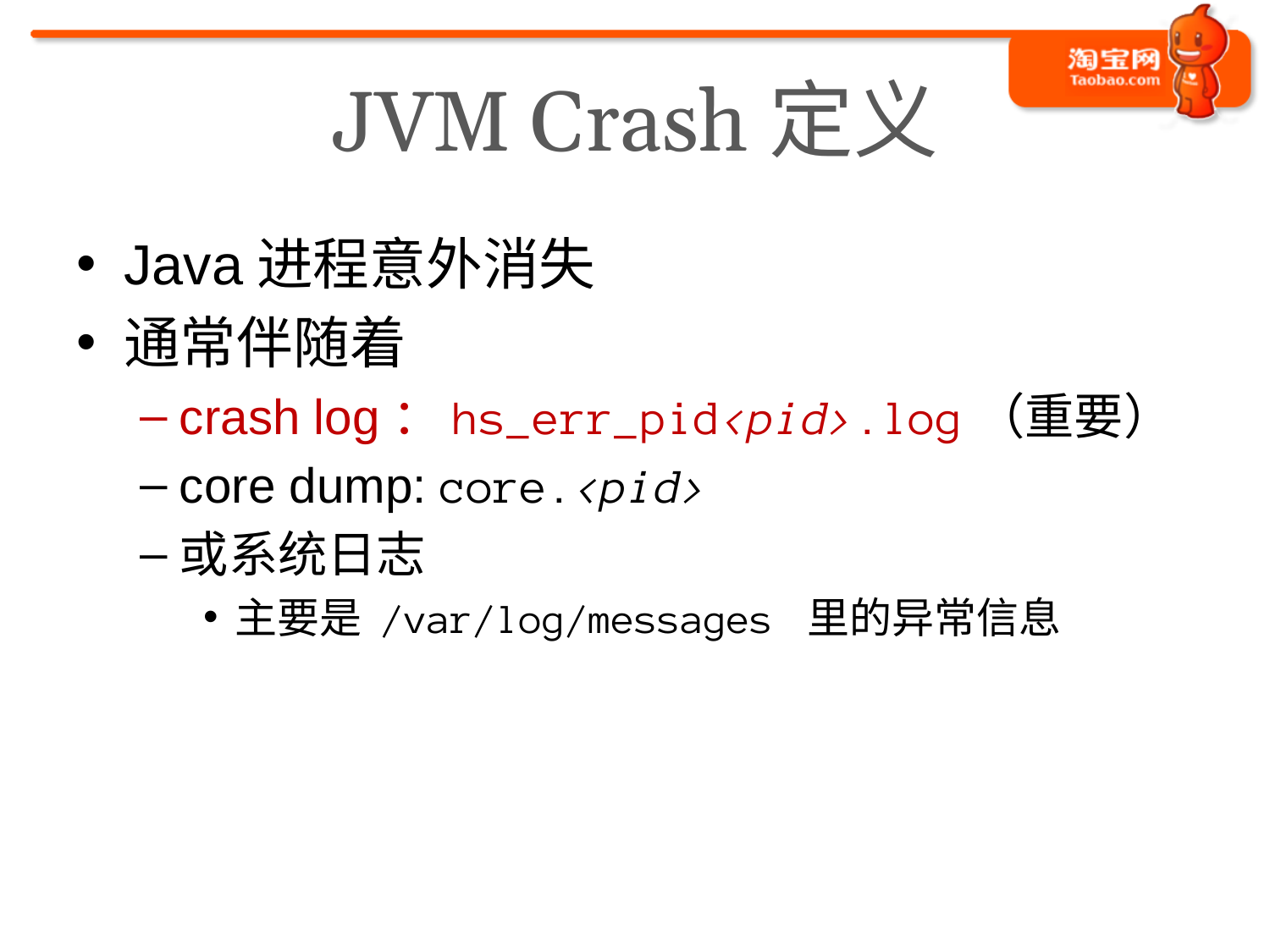

# JVM Crash定义
Java进程意外消失
通常伴随着
crash log：hs_err_pid<pid>.log（重要）
core dump: core.<pid>
或系统日志
主要是 /var/log/messages 里的异常信息